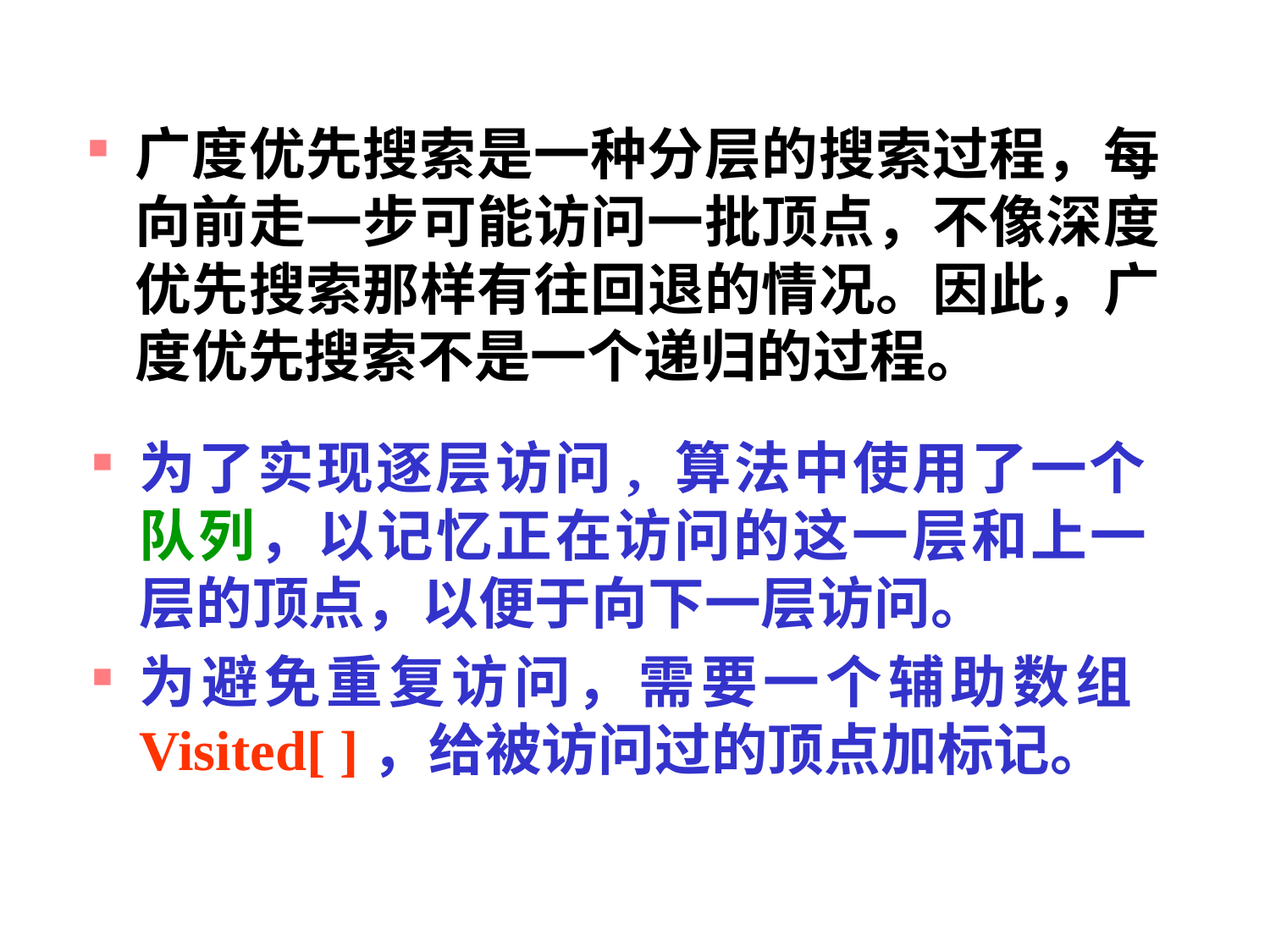

广度优先搜索是一种分层的搜索过程，每向前走一步可能访问一批顶点，不像深度优先搜索那样有往回退的情况。因此，广度优先搜索不是一个递归的过程。
为了实现逐层访问, 算法中使用了一个队列，以记忆正在访问的这一层和上一层的顶点，以便于向下一层访问。
为避免重复访问，需要一个辅助数组Visited[ ]，给被访问过的顶点加标记。
73